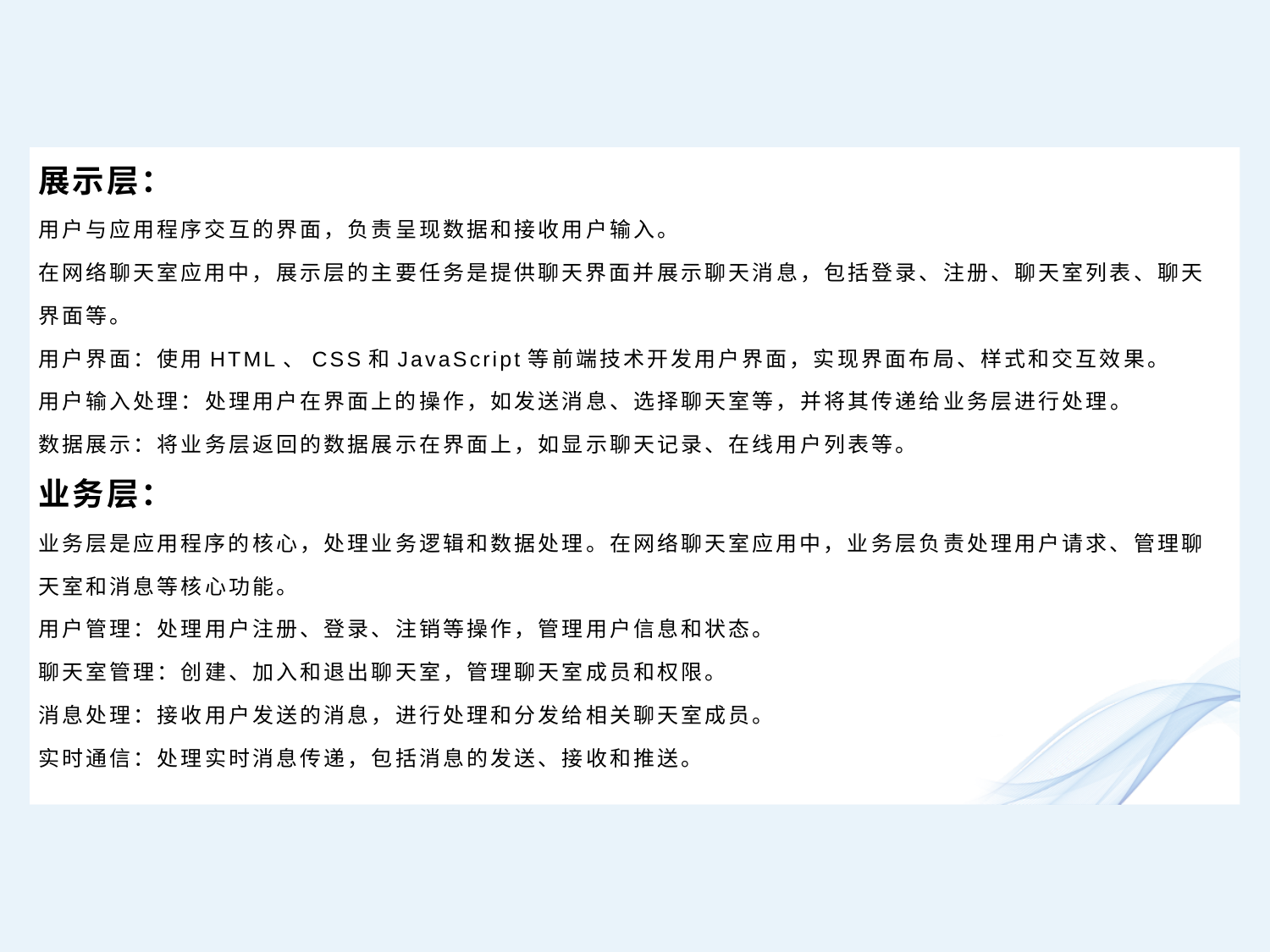

展示层：
用户与应用程序交互的界面，负责呈现数据和接收用户输入。
在网络聊天室应用中，展示层的主要任务是提供聊天界面并展示聊天消息，包括登录、注册、聊天室列表、聊天
界面等。
用户界面：使用HTML、CSS和JavaScript等前端技术开发用户界面，实现界面布局、样式和交互效果。
用户输入处理：处理用户在界面上的操作，如发送消息、选择聊天室等，并将其传递给业务层进行处理。
数据展示：将业务层返回的数据展示在界面上，如显示聊天记录、在线用户列表等。
业务层：
业务层是应用程序的核心，处理业务逻辑和数据处理。在网络聊天室应用中，业务层负责处理用户请求、管理聊
天室和消息等核心功能。
用户管理：处理用户注册、登录、注销等操作，管理用户信息和状态。
聊天室管理：创建、加入和退出聊天室，管理聊天室成员和权限。
消息处理：接收用户发送的消息，进行处理和分发给相关聊天室成员。
实时通信：处理实时消息传递，包括消息的发送、接收和推送。